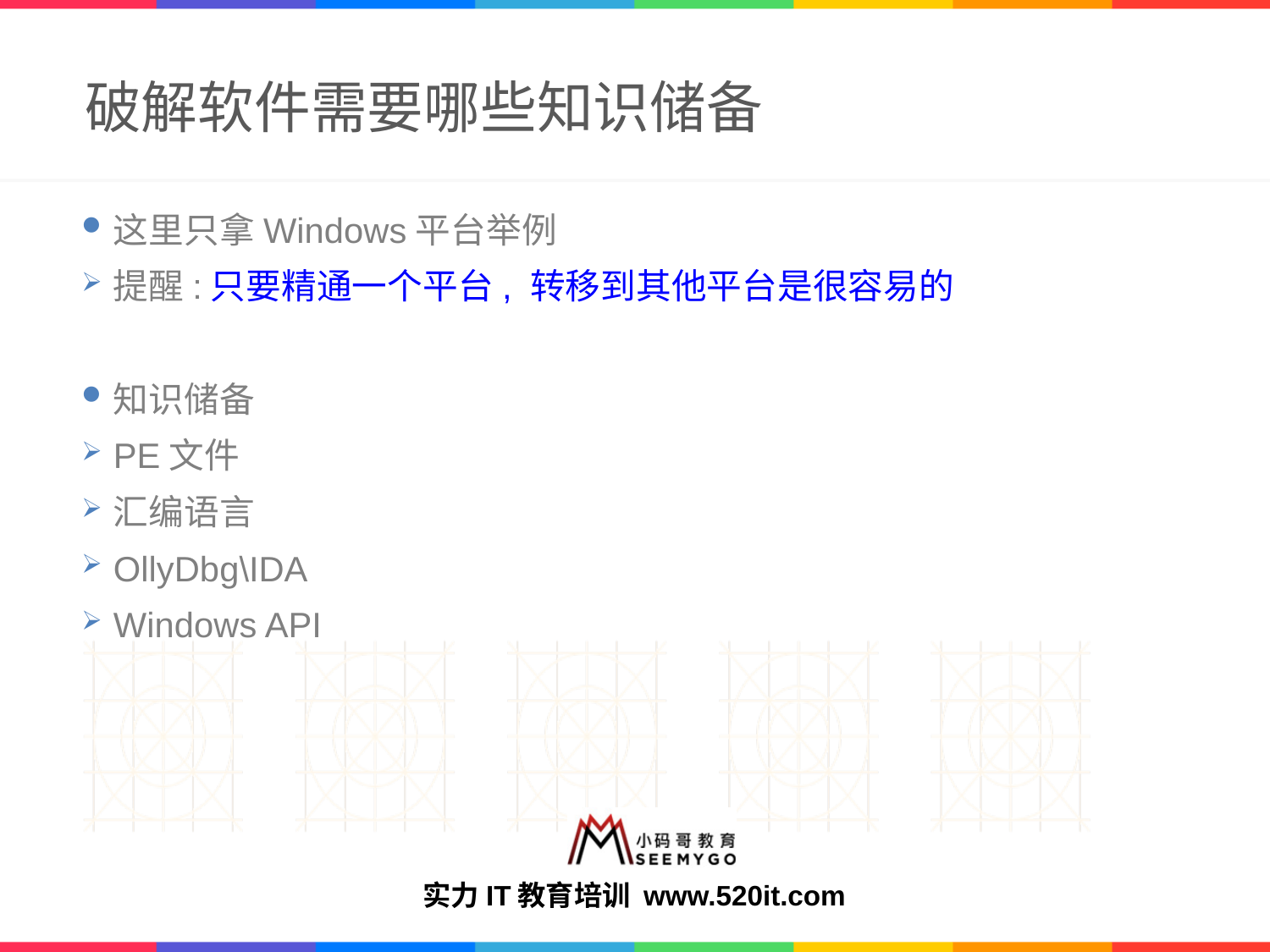

# 破解软件需要哪些知识储备
这里只拿Windows平台举例
提醒:只要精通一个平台, 转移到其他平台是很容易的

知识储备
PE文件
汇编语言
OllyDbg\IDA
Windows API